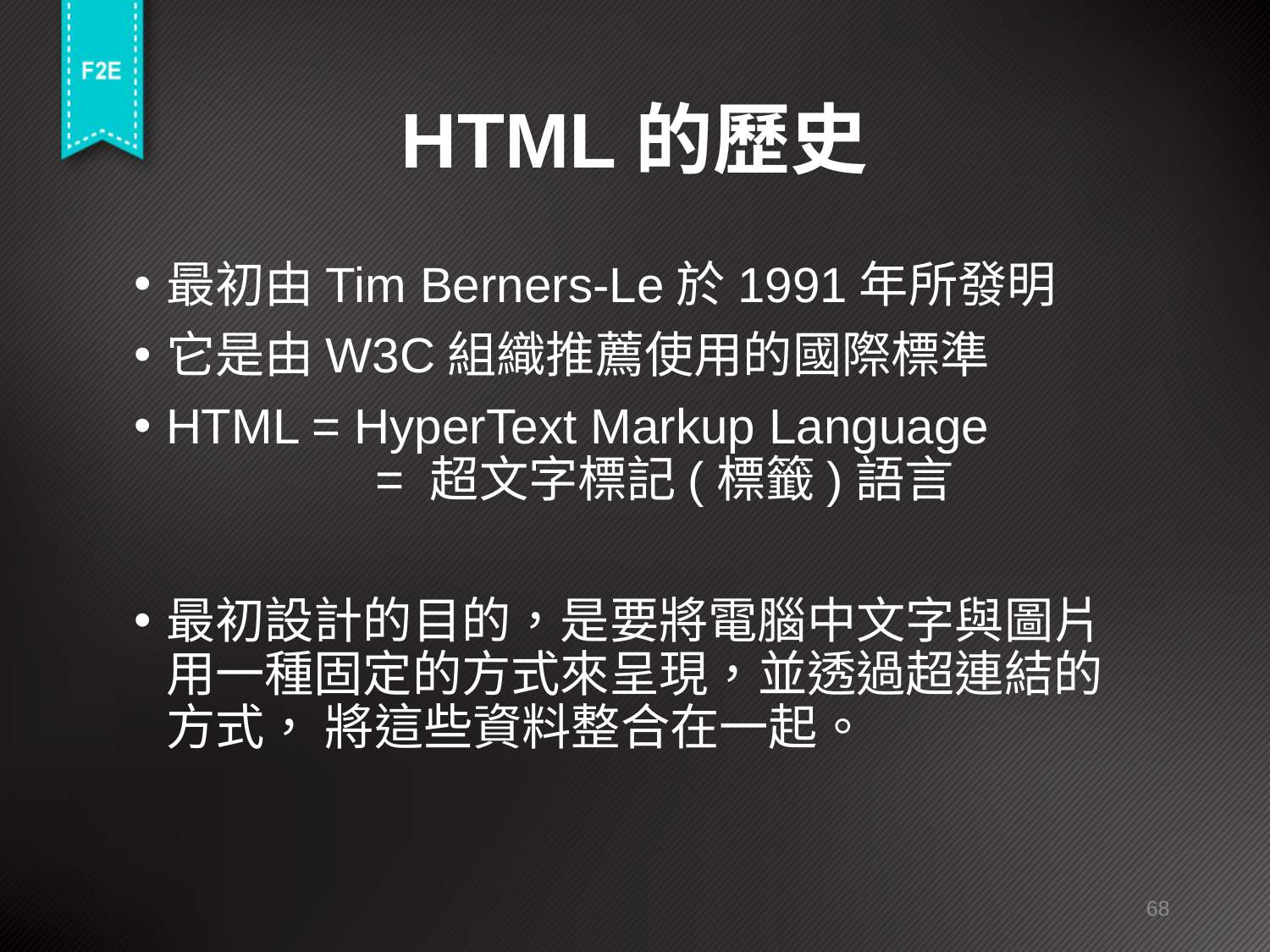

# HTML的歷史
最初由Tim Berners-Le於1991年所發明
它是由W3C組織推薦使用的國際標準
HTML = HyperText Markup Language
	      = 超文字標記(標籤)語言

最初設計的目的，是要將電腦中文字與圖片用一種固定的方式來呈現，並透過超連結的方式， 將這些資料整合在一起。

68